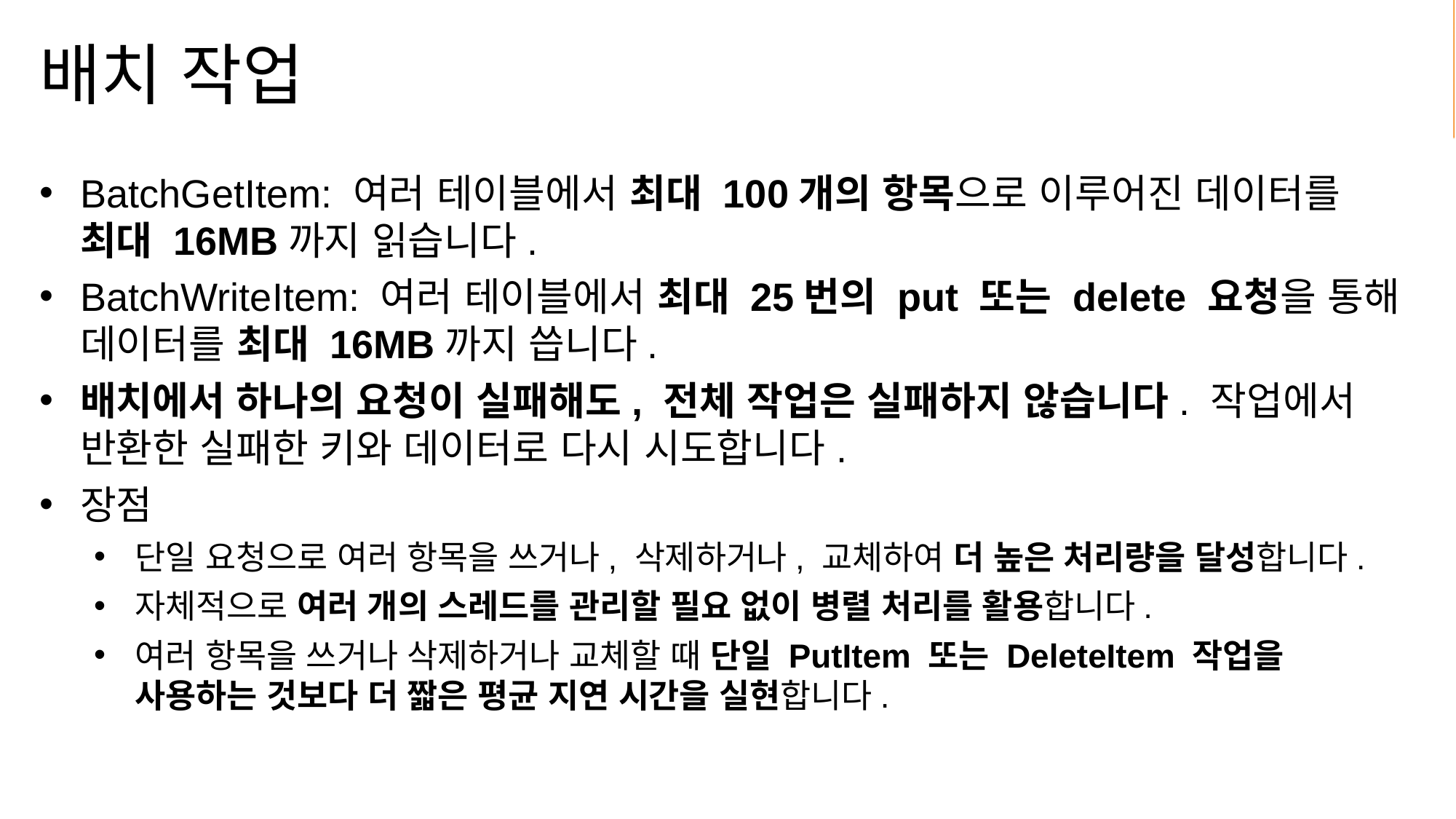

# 배치 작업
BatchGetItem: 여러 테이블에서 최대 100개의 항목으로 이루어진 데이터를 최대 16MB까지 읽습니다.
BatchWriteItem: 여러 테이블에서 최대 25번의 put 또는 delete 요청을 통해 데이터를 최대 16MB까지 씁니다.
배치에서 하나의 요청이 실패해도, 전체 작업은 실패하지 않습니다. 작업에서 반환한 실패한 키와 데이터로 다시 시도합니다.
장점
단일 요청으로 여러 항목을 쓰거나, 삭제하거나, 교체하여 더 높은 처리량을 달성합니다.
자체적으로 여러 개의 스레드를 관리할 필요 없이 병렬 처리를 활용합니다.
여러 항목을 쓰거나 삭제하거나 교체할 때 단일 PutItem 또는 DeleteItem 작업을 사용하는 것보다 더 짧은 평균 지연 시간을 실현합니다.